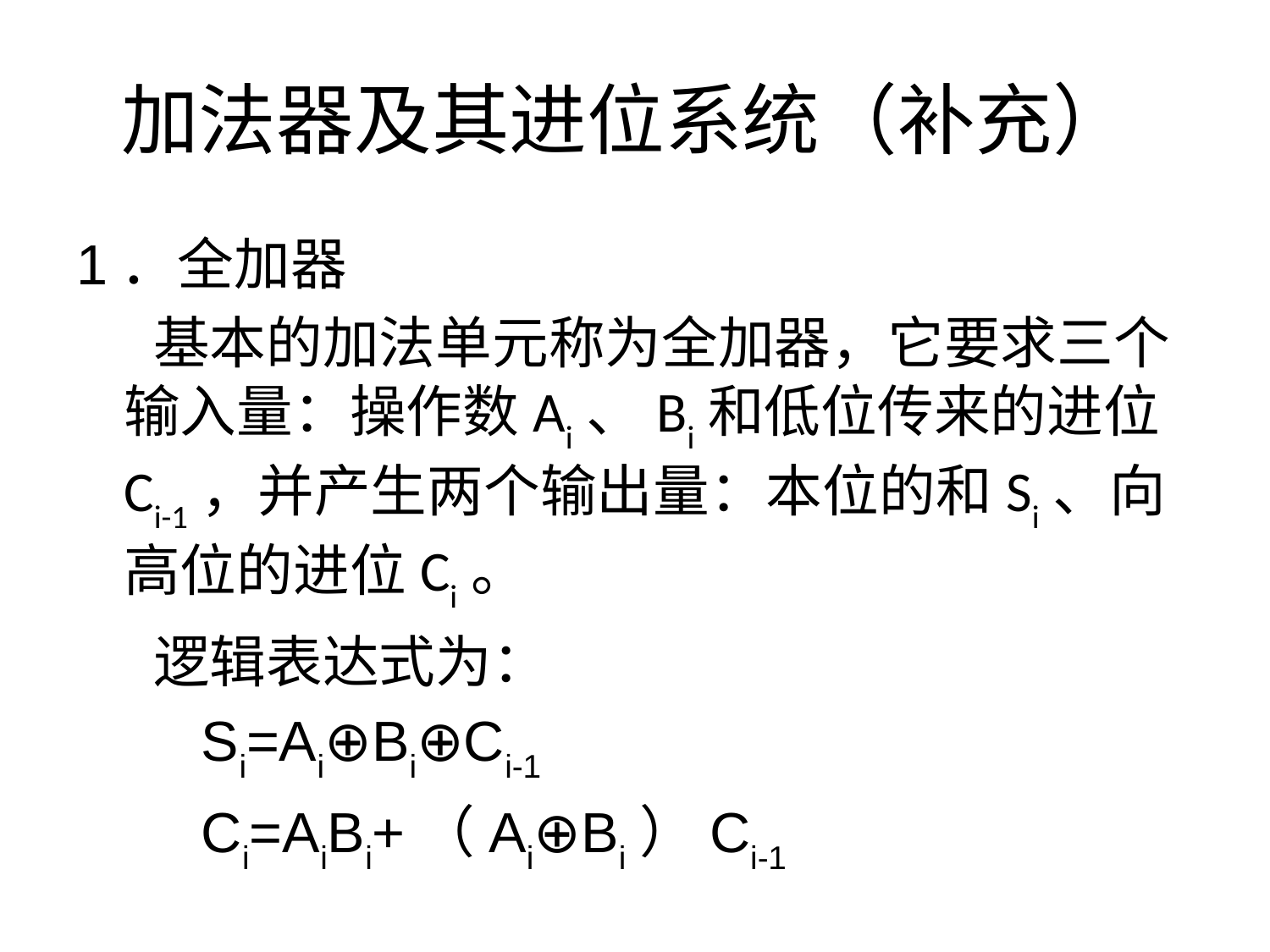

# 加法器及其进位系统（补充）
1．全加器
     基本的加法单元称为全加器，它要求三个输入量：操作数Ai、Bi和低位传来的进位Ci-1，并产生两个输出量：本位的和Si、向高位的进位Ci。
     逻辑表达式为：
        Si=Ai⊕Bi⊕Ci-1
        Ci=AiBi+（Ai⊕Bi）Ci-1